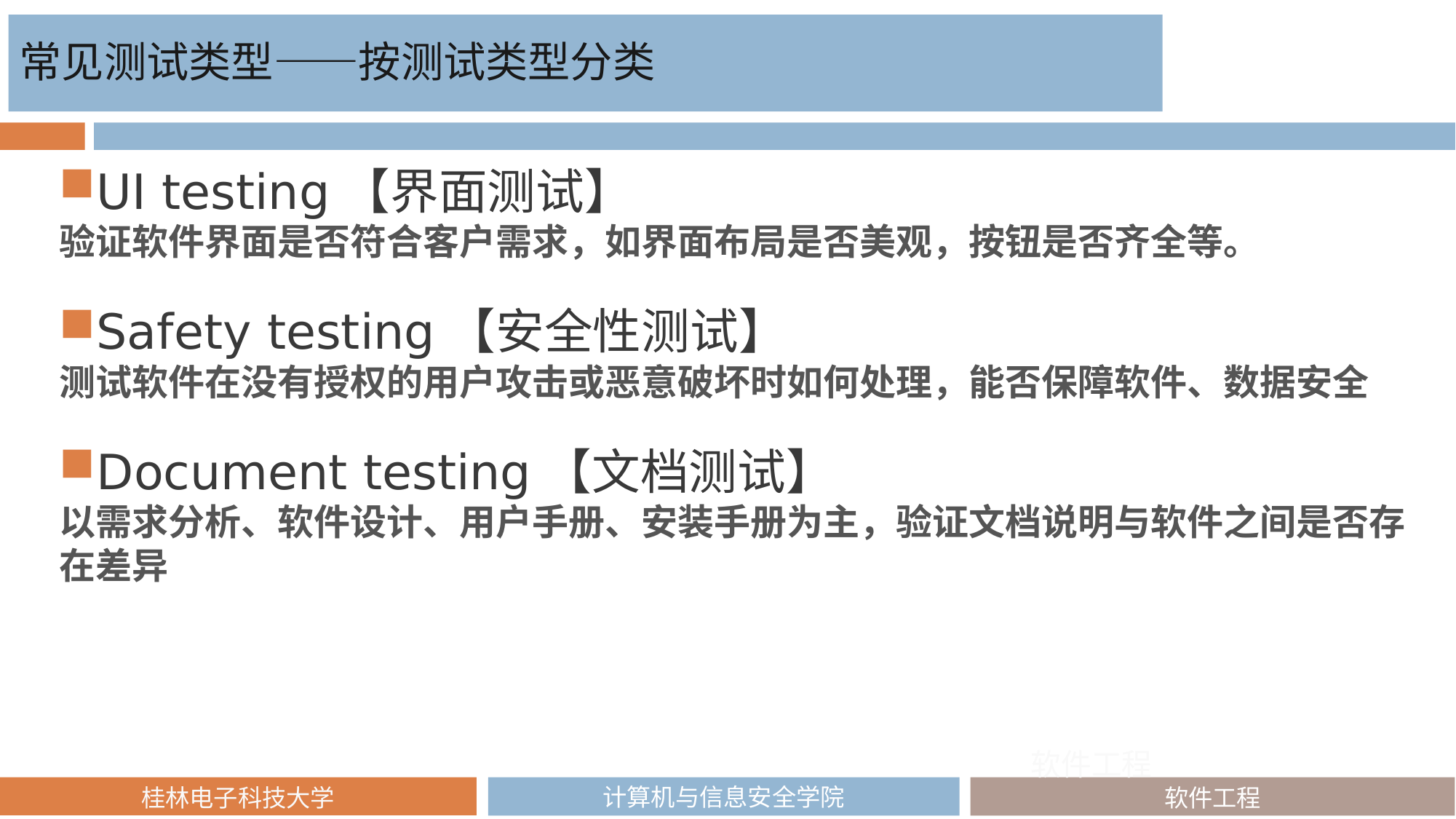

常见测试类型——按测试类型分类

UI testing【界面测试】
验证软件界面是否符合客户需求，如界面布局是否美观，按钮是否齐全等。
Safety testing【安全性测试】
测试软件在没有授权的用户攻击或恶意破坏时如何处理，能否保障软件、数据安全
Document testing【文档测试】
以需求分析、软件设计、用户手册、安装手册为主，验证文档说明与软件之间是否存在差异
软件工程